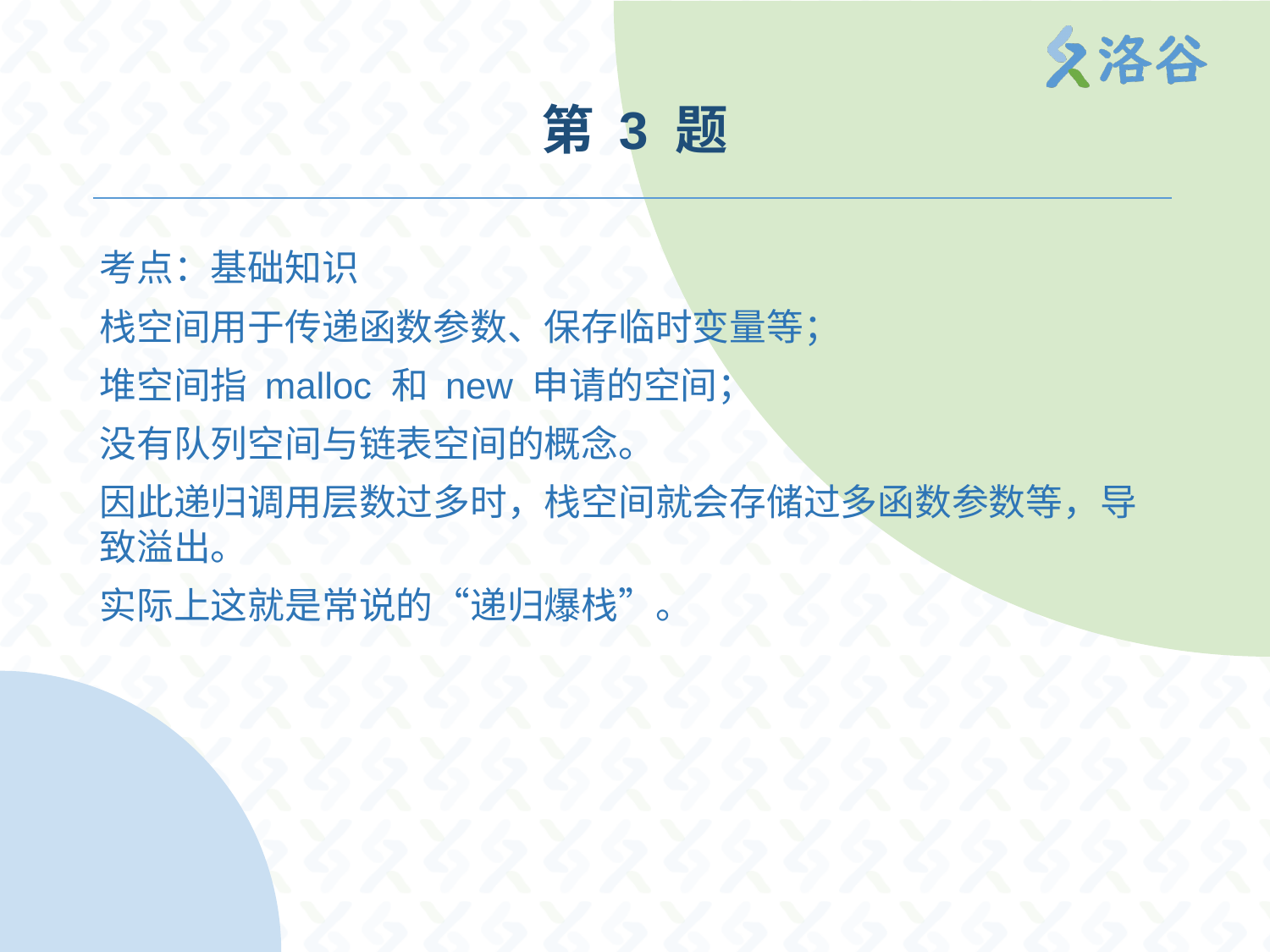

# 第 3 题
考点：基础知识
栈空间用于传递函数参数、保存临时变量等；
堆空间指 malloc 和 new 申请的空间；
没有队列空间与链表空间的概念。
因此递归调用层数过多时，栈空间就会存储过多函数参数等，导致溢出。
实际上这就是常说的“递归爆栈”。